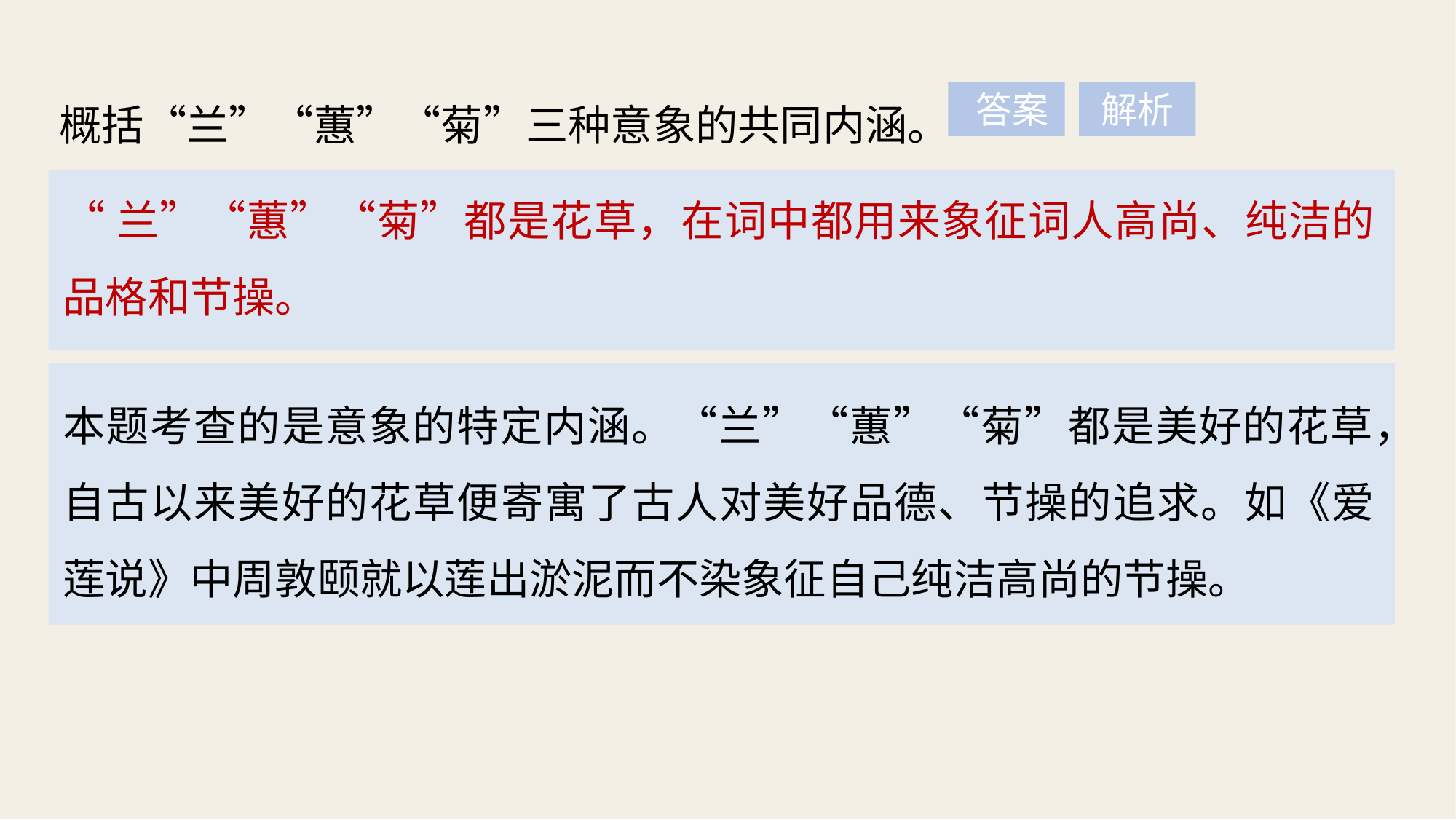

概括“兰”“蕙”“菊”三种意象的共同内涵。
解析
 答案
“兰”“蕙”“菊”都是花草，在词中都用来象征词人高尚、纯洁的品格和节操。

本题考查的是意象的特定内涵。“兰”“蕙”“菊”都是美好的花草，自古以来美好的花草便寄寓了古人对美好品德、节操的追求。如《爱莲说》中周敦颐就以莲出淤泥而不染象征自己纯洁高尚的节操。